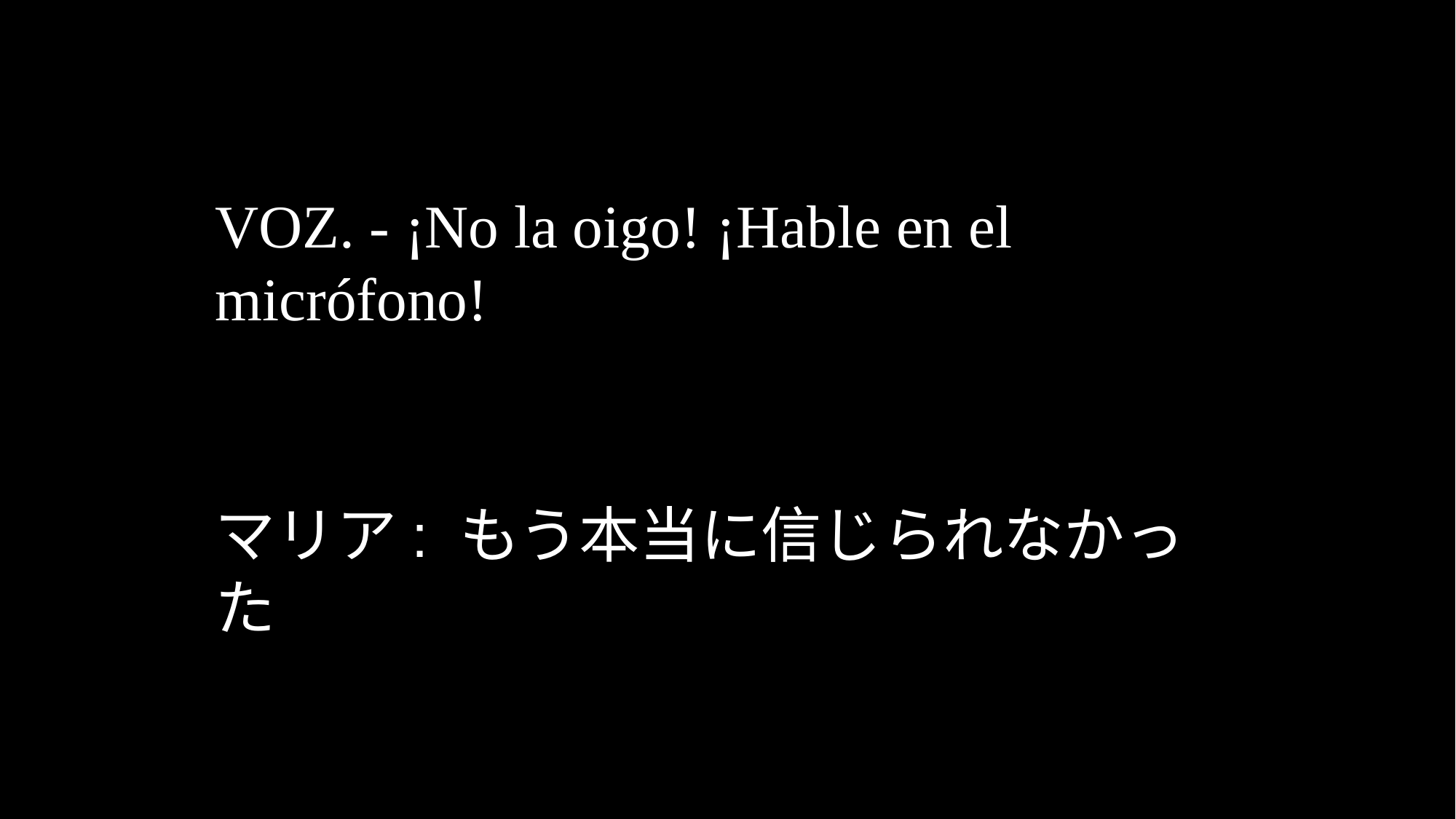

VOZ. - ¡No la oigo! ¡Hable en el micrófono!

マリア: もう本当に信じられなかった